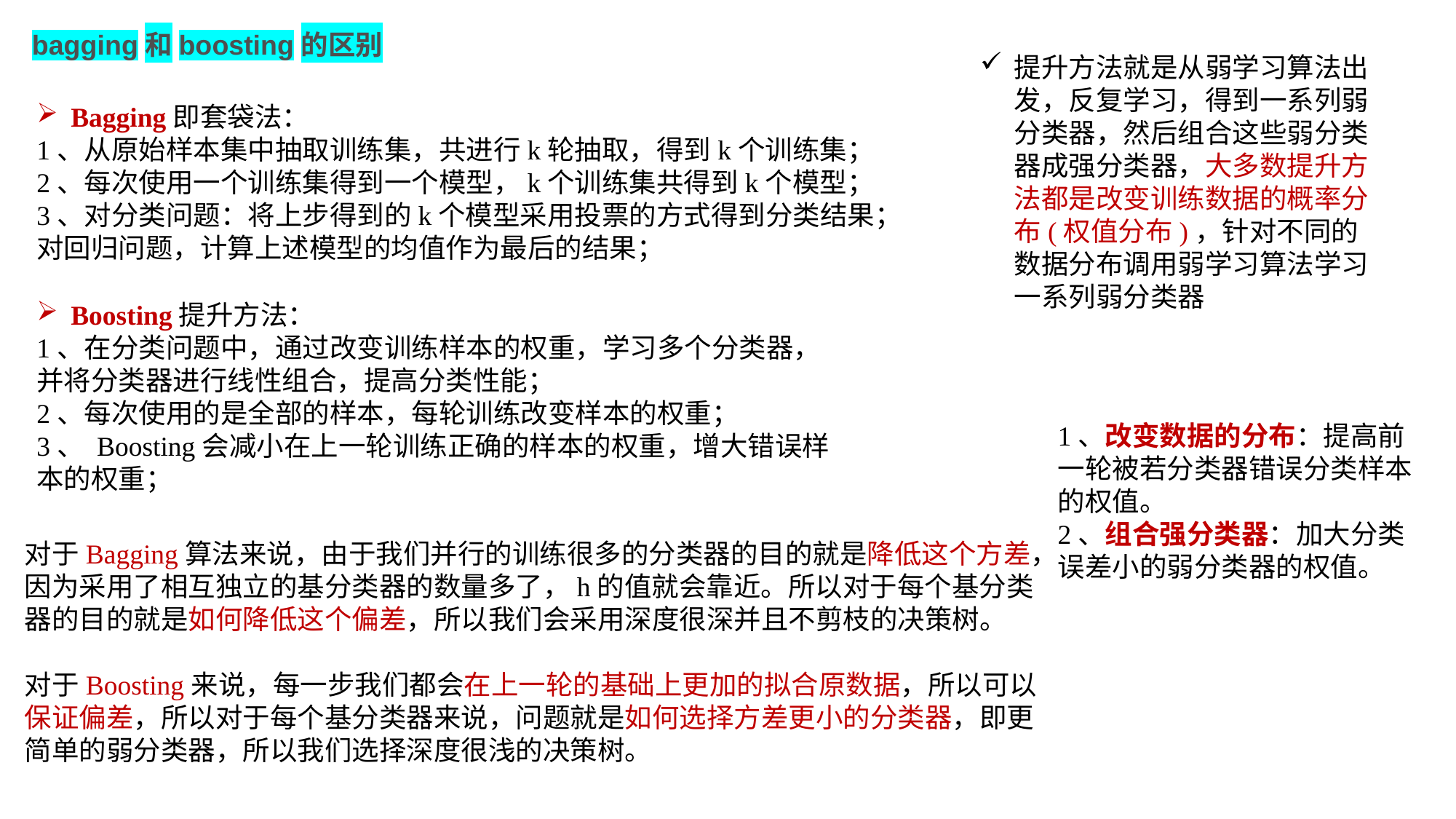

bagging和boosting的区别
提升方法就是从弱学习算法出发，反复学习，得到一系列弱分类器，然后组合这些弱分类器成强分类器，大多数提升方法都是改变训练数据的概率分布(权值分布)，针对不同的数据分布调用弱学习算法学习一系列弱分类器
Bagging即套袋法：
1、从原始样本集中抽取训练集，共进行k轮抽取，得到k个训练集；
2、每次使用一个训练集得到一个模型，k个训练集共得到k个模型；
3、对分类问题：将上步得到的k个模型采用投票的方式得到分类结果；对回归问题，计算上述模型的均值作为最后的结果；
Boosting提升方法：
1、在分类问题中，通过改变训练样本的权重，学习多个分类器，并将分类器进行线性组合，提高分类性能；
2、每次使用的是全部的样本，每轮训练改变样本的权重；
3、 Boosting会减小在上一轮训练正确的样本的权重，增大错误样本的权重；
1、改变数据的分布：提高前一轮被若分类器错误分类样本的权值。
2、组合强分类器：加大分类误差小的弱分类器的权值。
对于Bagging算法来说，由于我们并行的训练很多的分类器的目的就是降低这个方差，因为采用了相互独立的基分类器的数量多了，h的值就会靠近。所以对于每个基分类器的目的就是如何降低这个偏差，所以我们会采用深度很深并且不剪枝的决策树。

对于Boosting来说，每一步我们都会在上一轮的基础上更加的拟合原数据，所以可以保证偏差，所以对于每个基分类器来说，问题就是如何选择方差更小的分类器，即更简单的弱分类器，所以我们选择深度很浅的决策树。